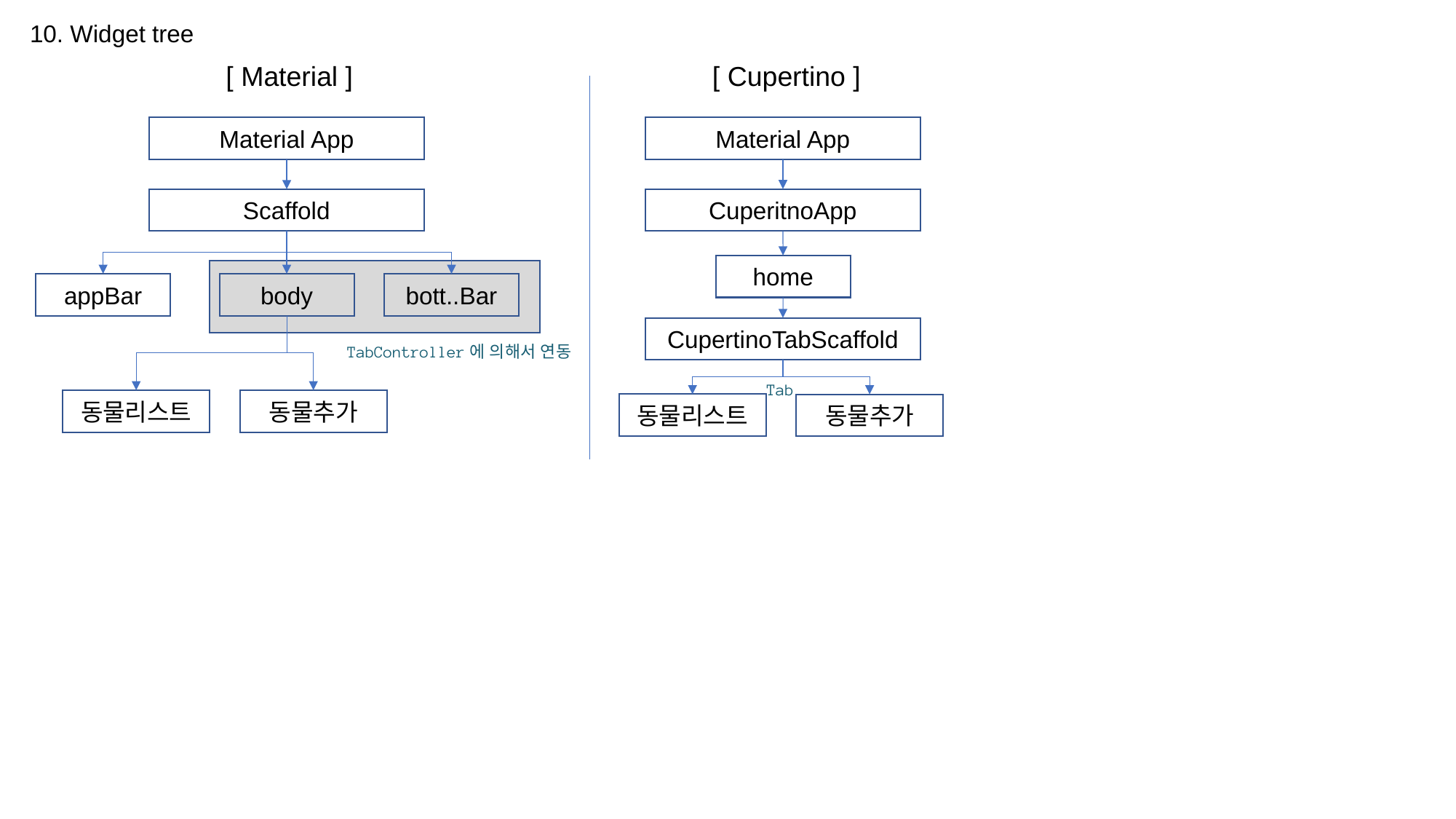

10. Widget tree
[ Material ]
[ Cupertino ]
Material App
Material App
CuperitnoApp
Scaffold
home

appBar
body
bott..Bar
CupertinoTabScaffold
TabController에 의해서 연동
Tab
동물리스트
동물추가
동물리스트
동물추가